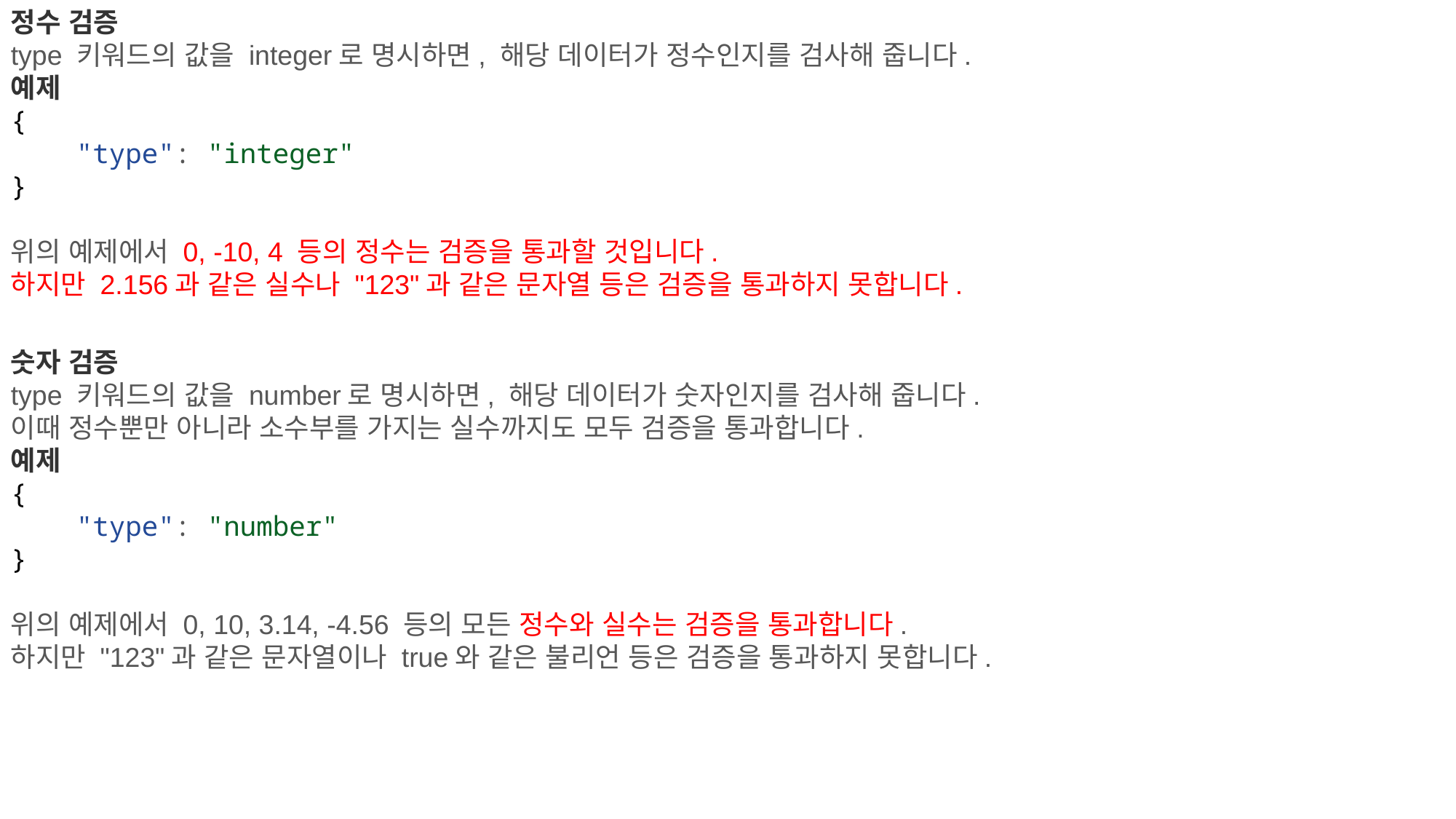

정수 검증
type 키워드의 값을 integer로 명시하면, 해당 데이터가 정수인지를 검사해 줍니다.
예제
{
    "type": "integer"
}

위의 예제에서 0, -10, 4 등의 정수는 검증을 통과할 것입니다.
하지만 2.156과 같은 실수나 "123"과 같은 문자열 등은 검증을 통과하지 못합니다.

숫자 검증
type 키워드의 값을 number로 명시하면, 해당 데이터가 숫자인지를 검사해 줍니다.
이때 정수뿐만 아니라 소수부를 가지는 실수까지도 모두 검증을 통과합니다.
예제
{
    "type": "number"
}

위의 예제에서 0, 10, 3.14, -4.56 등의 모든 정수와 실수는 검증을 통과합니다.
하지만 "123"과 같은 문자열이나 true와 같은 불리언 등은 검증을 통과하지 못합니다.